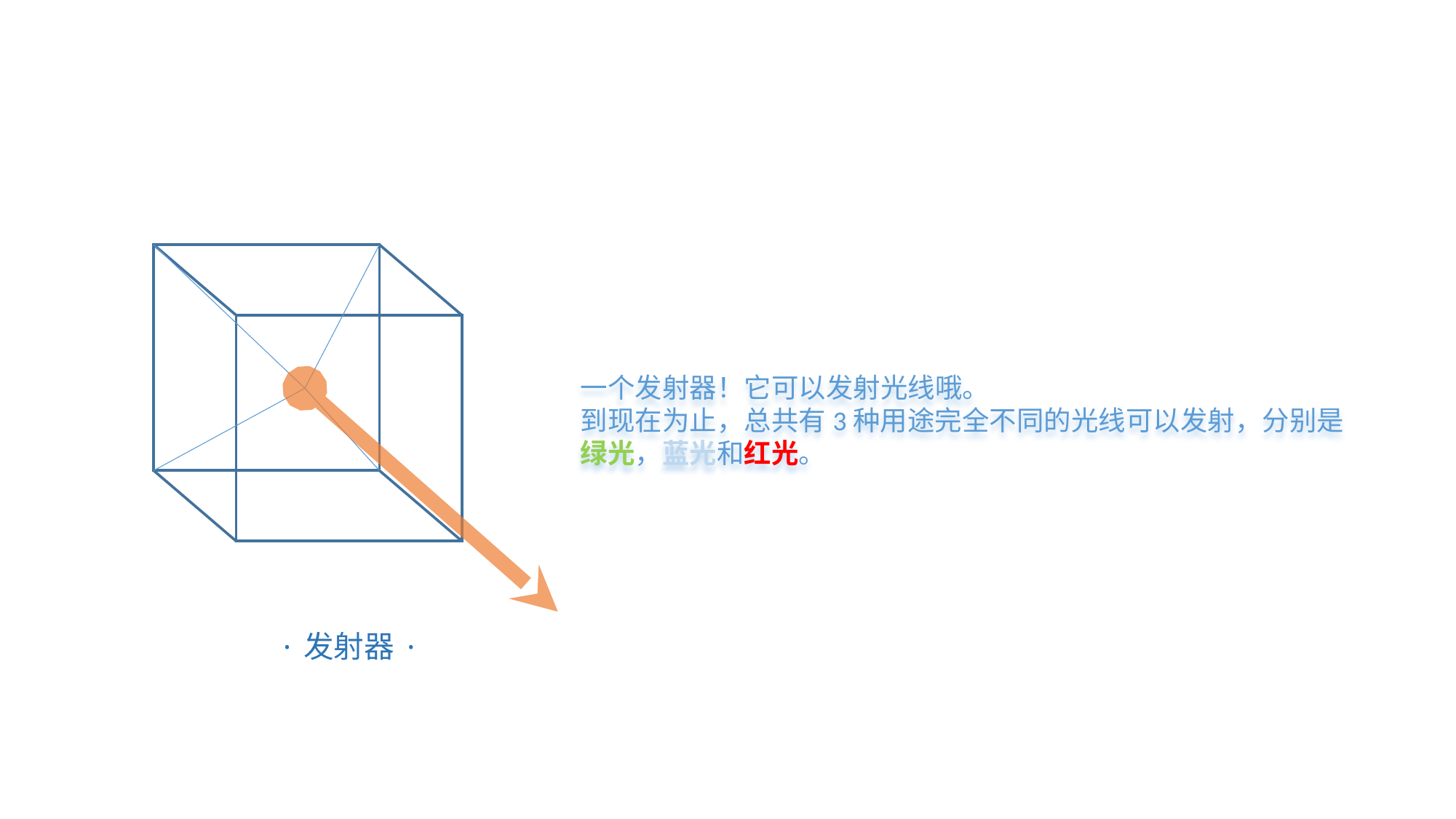

一个发射器！它可以发射光线哦。
到现在为止，总共有3种用途完全不同的光线可以发射，分别是绿光，蓝光和红光。

·发射器·